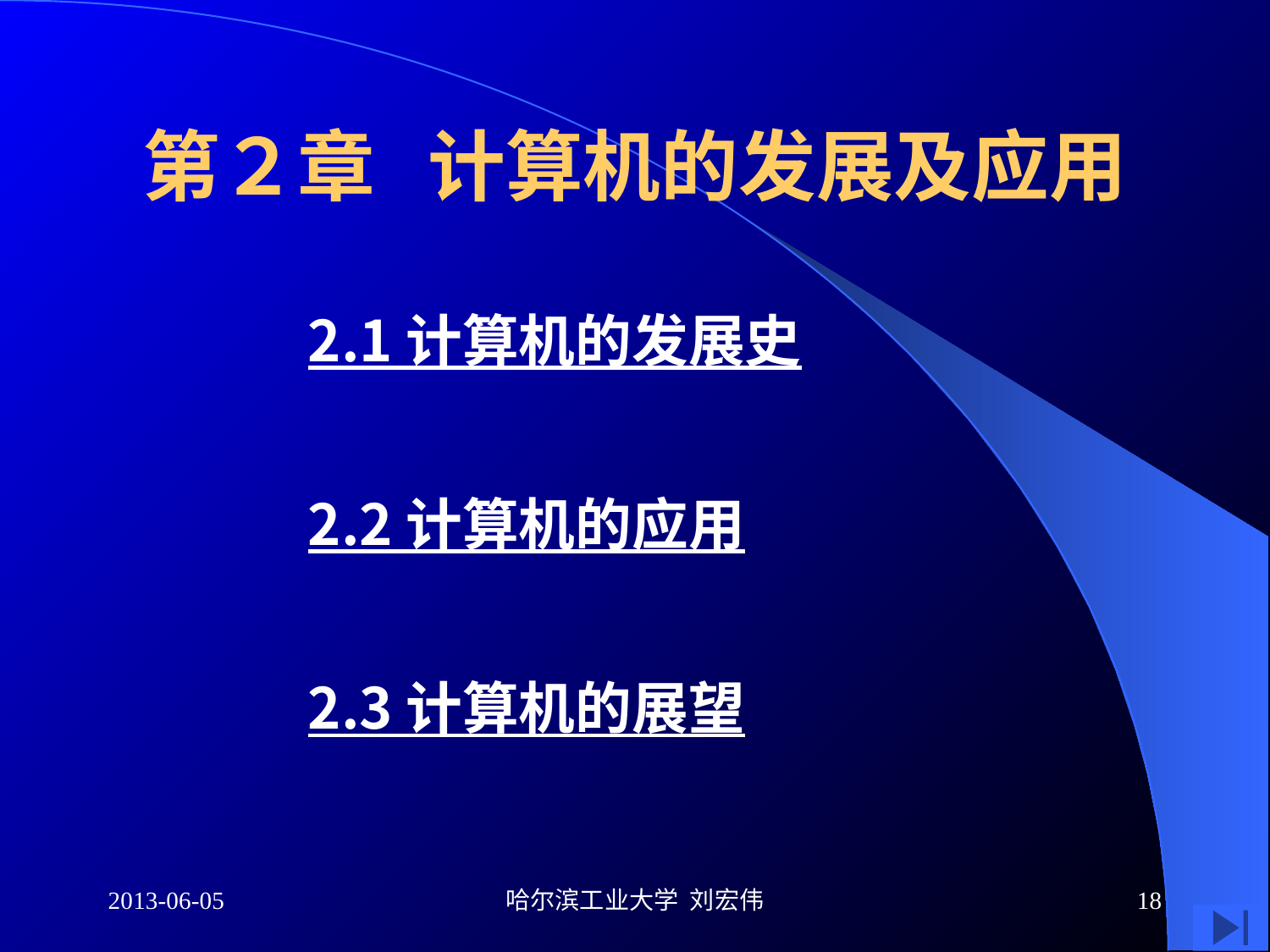

# 第２章   计算机的发展及应用
2.1 计算机的发展史
2.2 计算机的应用
2.3 计算机的展望
2013-06-05
哈尔滨工业大学  刘宏伟
18